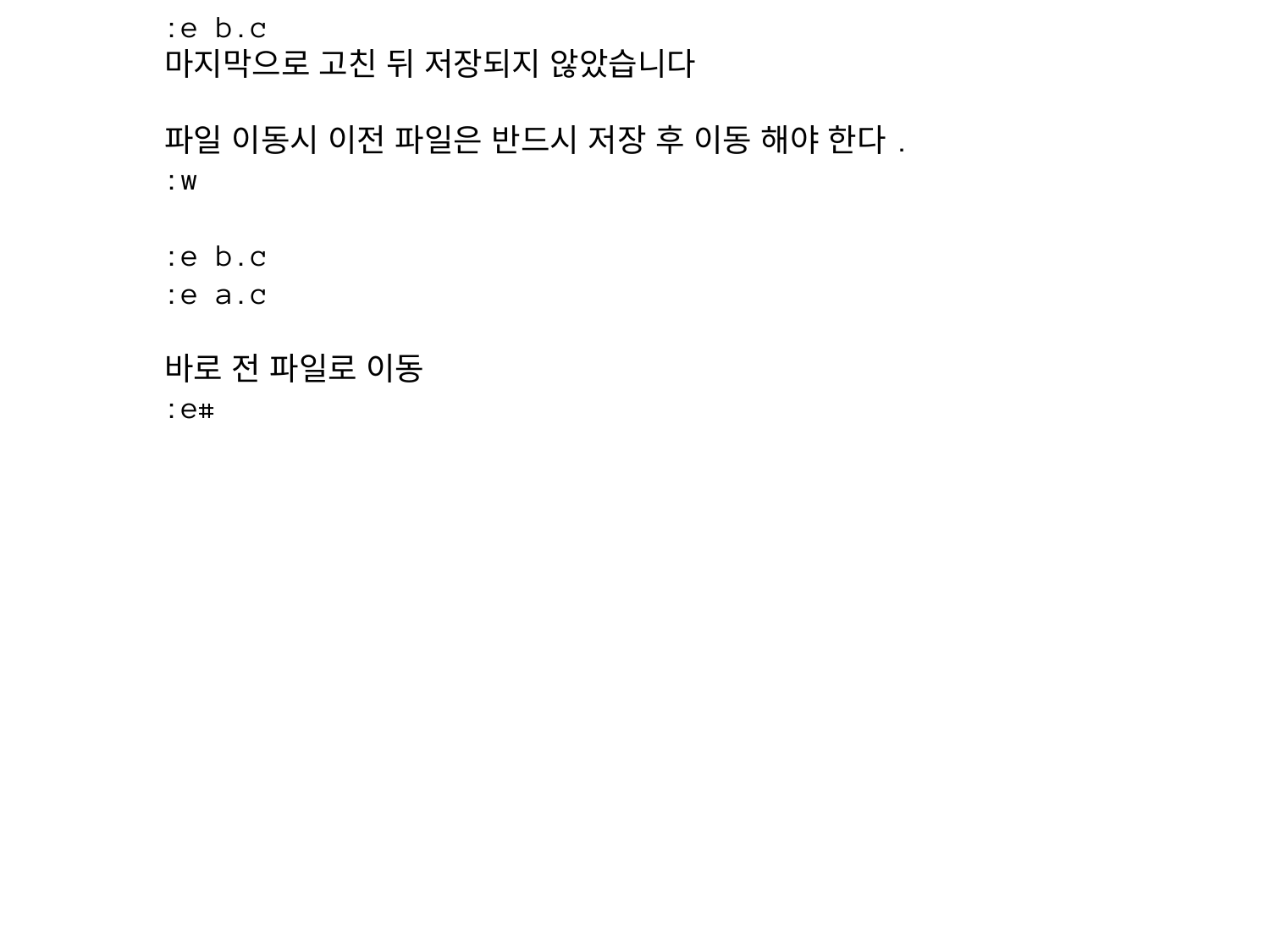

:e b.c
마지막으로 고친 뒤 저장되지 않았습니다

파일 이동시 이전 파일은 반드시 저장 후 이동 해야 한다.
:w

:e b.c
:e a.c

바로 전 파일로 이동
:e#